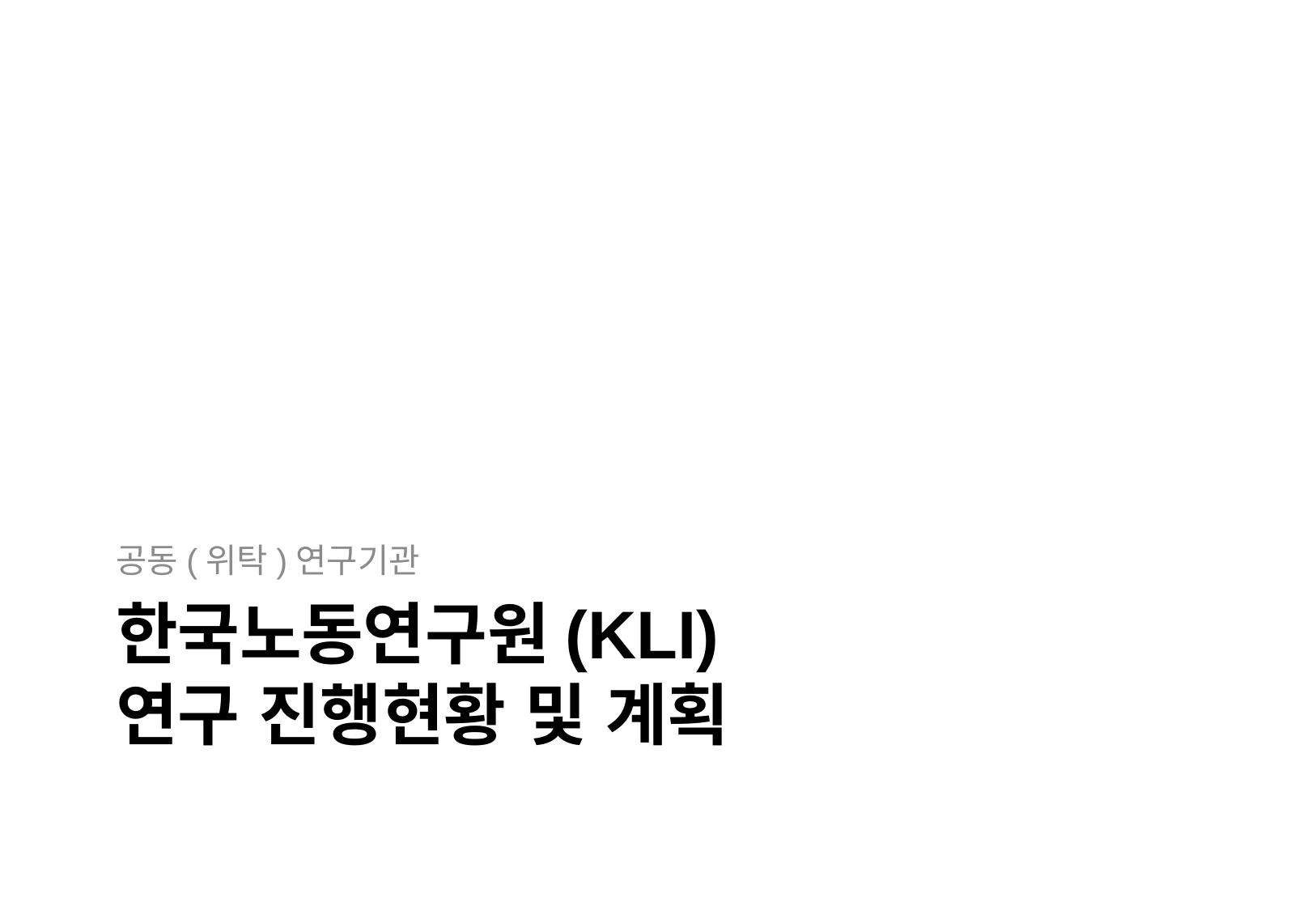

공동(위탁)연구기관
# 한국노동연구원(Kli) 연구 진행현황 및 계획